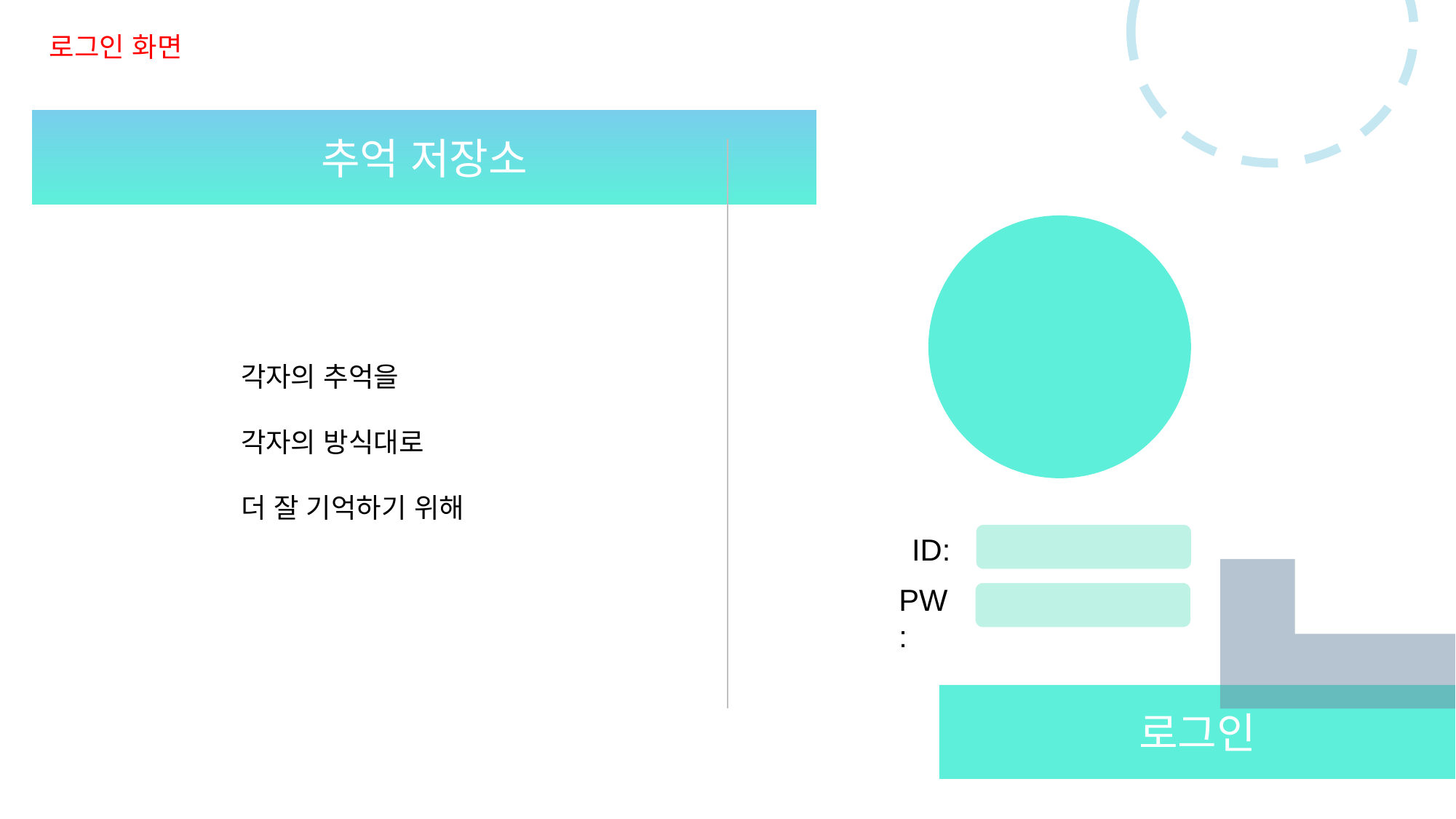

로그인 화면
추억 저장소

각자의 추억을

각자의 방식대로

더 잘 기억하기 위해
ID:

PW:

로그인